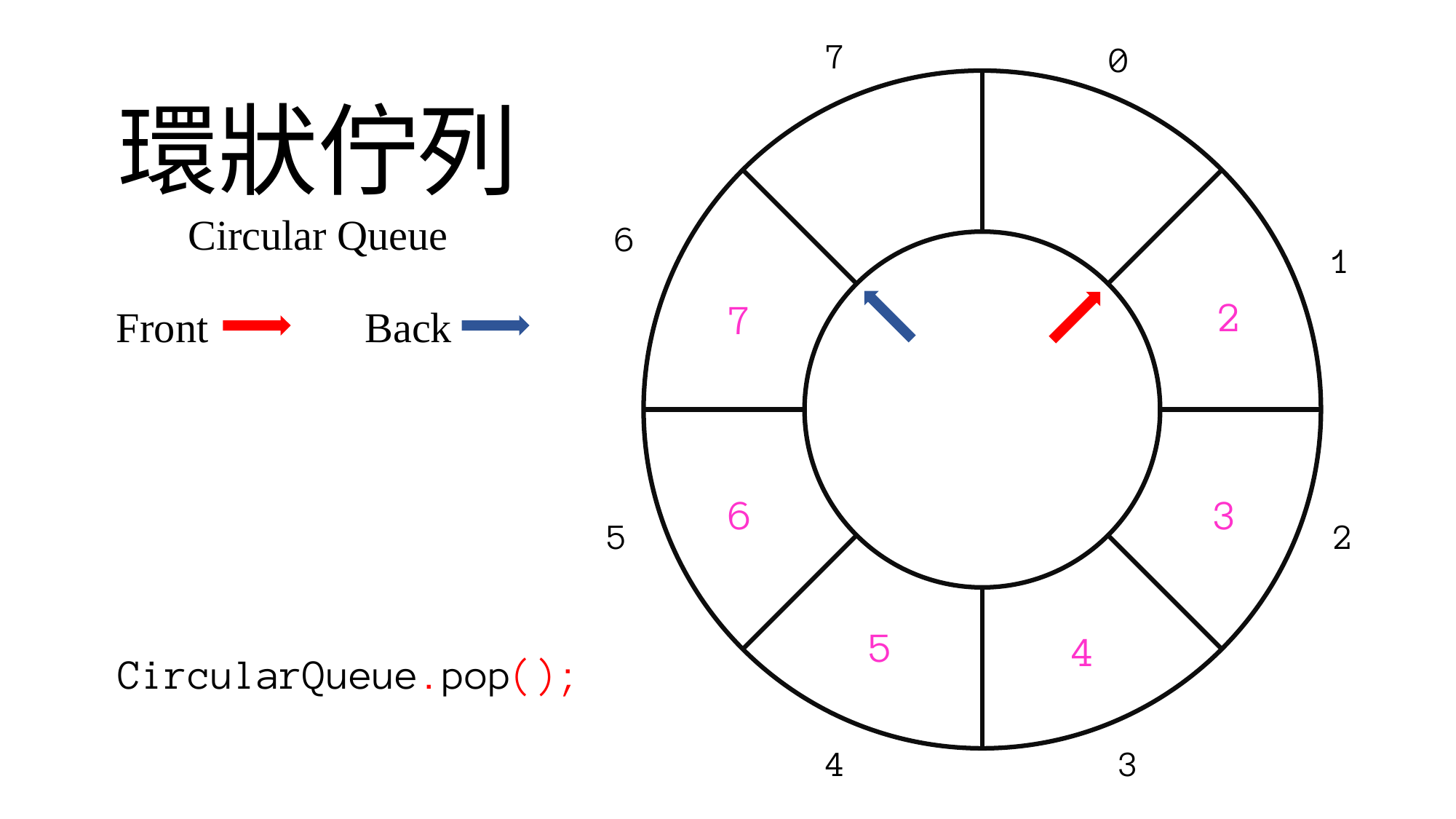

1
7
0

6

1
5
2
4
3
環狀佇列
Circular Queue
2
7
Front
Back

6
3
5
4
CircularQueue.pop();